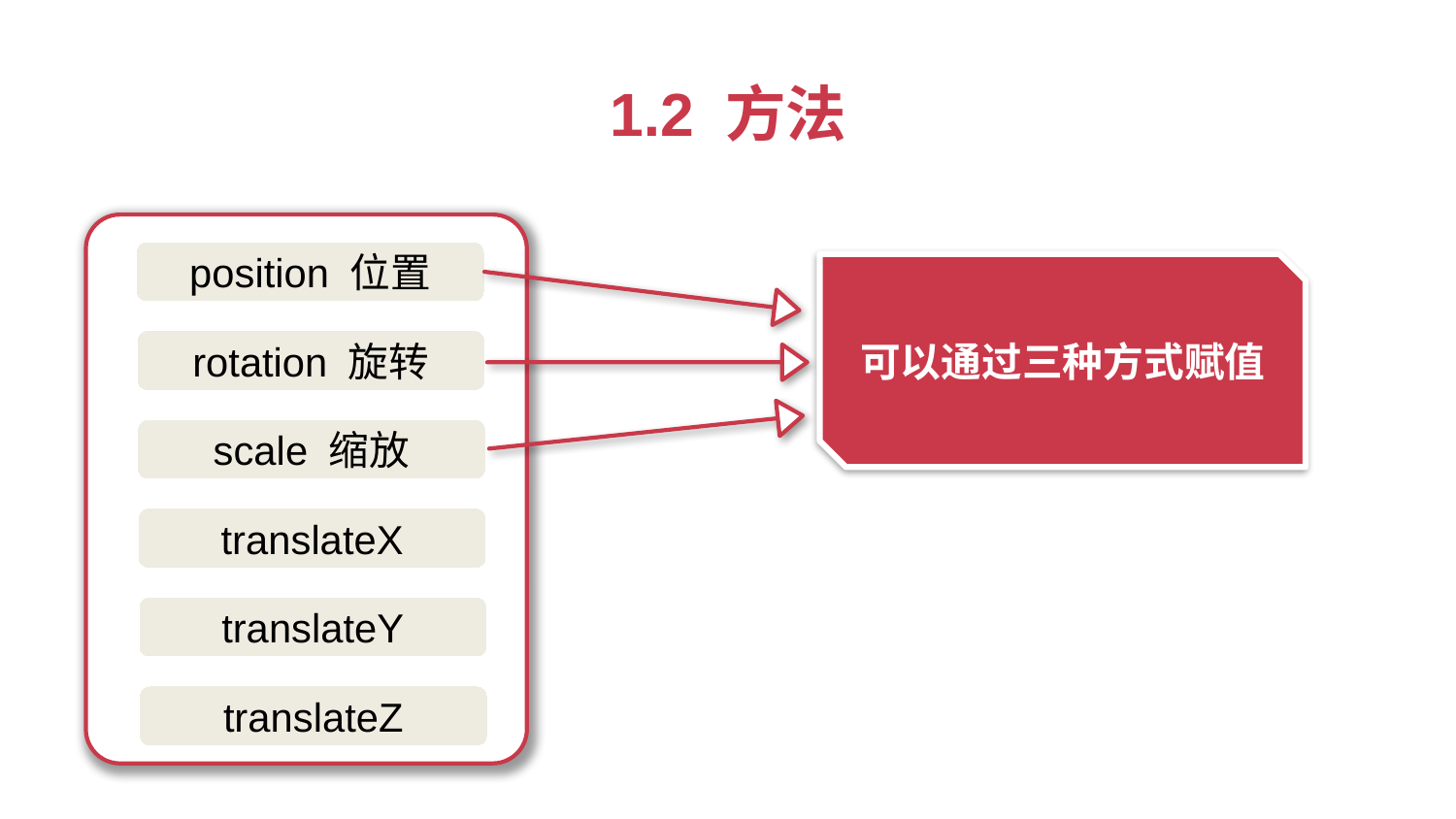

1.2 方法

position 位置
可以通过三种方式赋值

rotation 旋转

scale 缩放
translateX
translateY
translateZ